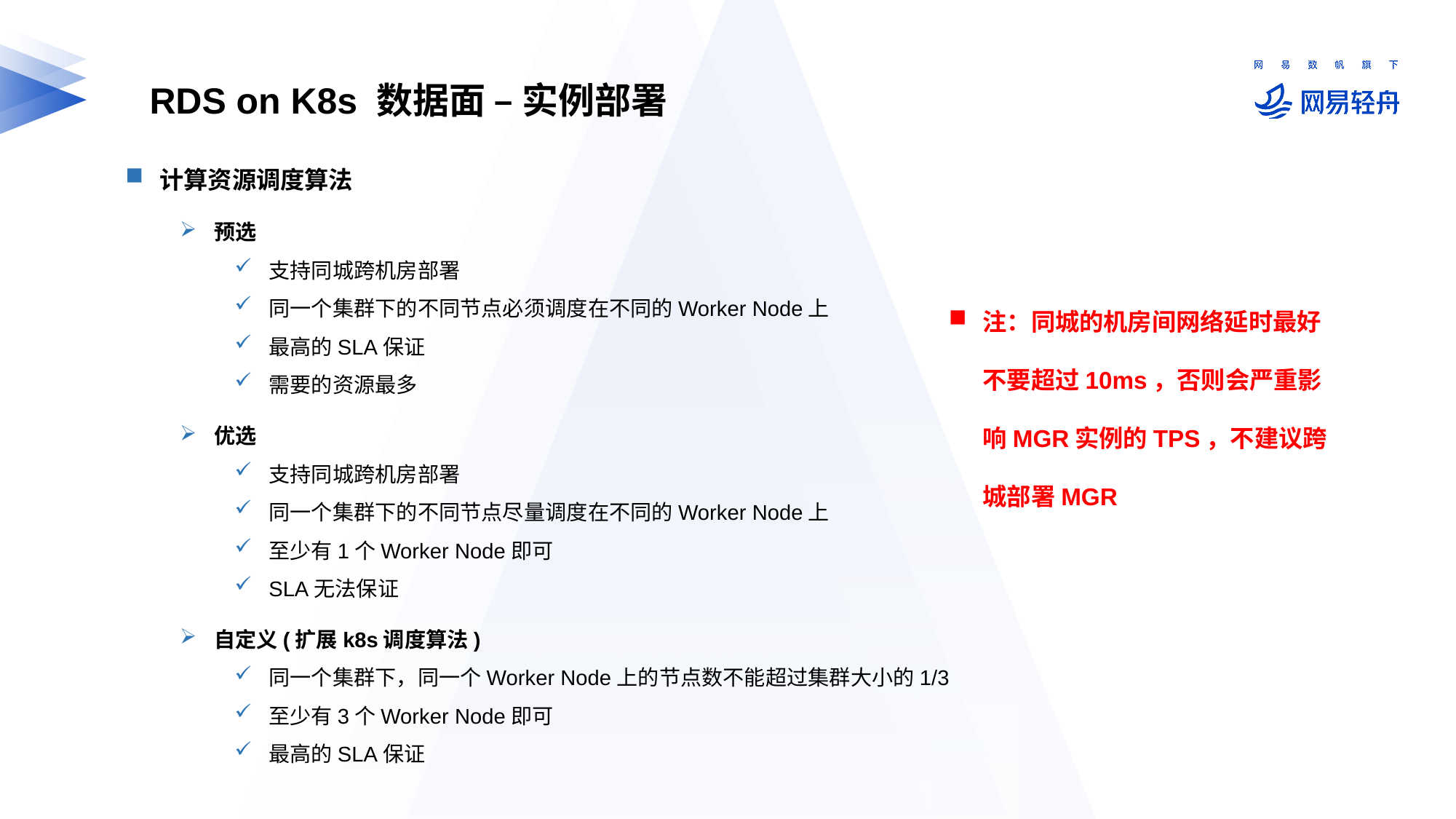

RDS on K8s 数据面 – 实例部署
计算资源调度算法
预选
支持同城跨机房部署
同一个集群下的不同节点必须调度在不同的Worker Node上
最高的SLA保证
需要的资源最多
优选
支持同城跨机房部署
同一个集群下的不同节点尽量调度在不同的Worker Node上
至少有1个Worker Node即可
SLA无法保证
自定义(扩展k8s调度算法)
同一个集群下，同一个Worker Node上的节点数不能超过集群大小的1/3
至少有3个Worker Node即可
最高的SLA保证
注：同城的机房间网络延时最好不要超过10ms，否则会严重影响MGR实例的TPS，不建议跨城部署MGR